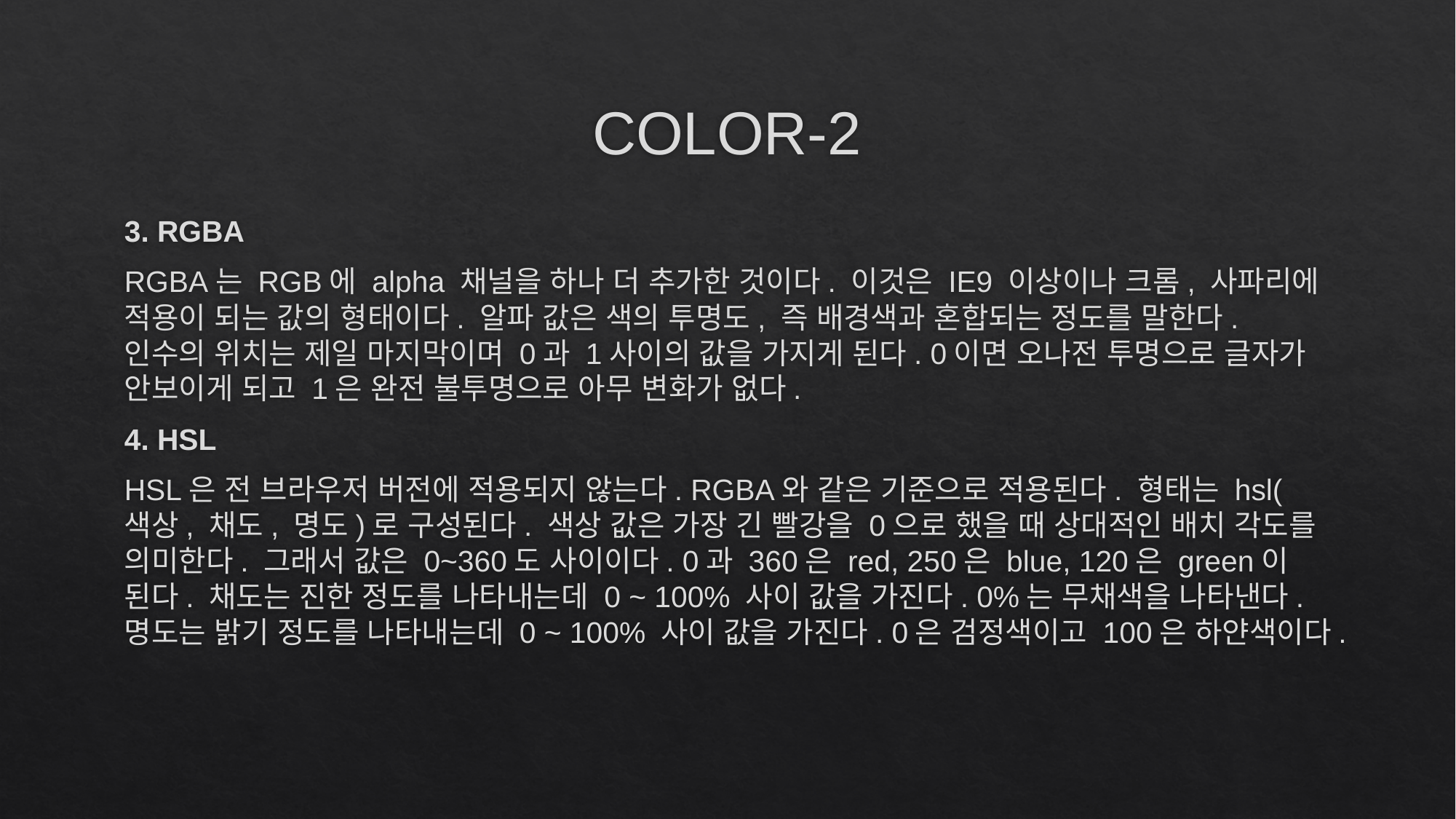

# COLOR-2
3. RGBA
RGBA는 RGB에 alpha 채널을 하나 더 추가한 것이다. 이것은 IE9 이상이나 크롬, 사파리에 적용이 되는 값의 형태이다. 알파 값은 색의 투명도, 즉 배경색과 혼합되는 정도를 말한다. 인수의 위치는 제일 마지막이며 0과 1사이의 값을 가지게 된다. 0이면 오나전 투명으로 글자가 안보이게 되고 1은 완전 불투명으로 아무 변화가 없다.
4. HSL
HSL은 전 브라우저 버전에 적용되지 않는다. RGBA와 같은 기준으로 적용된다. 형태는 hsl(색상, 채도, 명도)로 구성된다. 색상 값은 가장 긴 빨강을 0으로 했을 때 상대적인 배치 각도를 의미한다. 그래서 값은 0~360도 사이이다. 0과 360은 red, 250은 blue, 120은 green이 된다. 채도는 진한 정도를 나타내는데 0 ~ 100% 사이 값을 가진다. 0%는 무채색을 나타낸다. 명도는 밝기 정도를 나타내는데 0 ~ 100% 사이 값을 가진다. 0은 검정색이고 100은 하얀색이다.